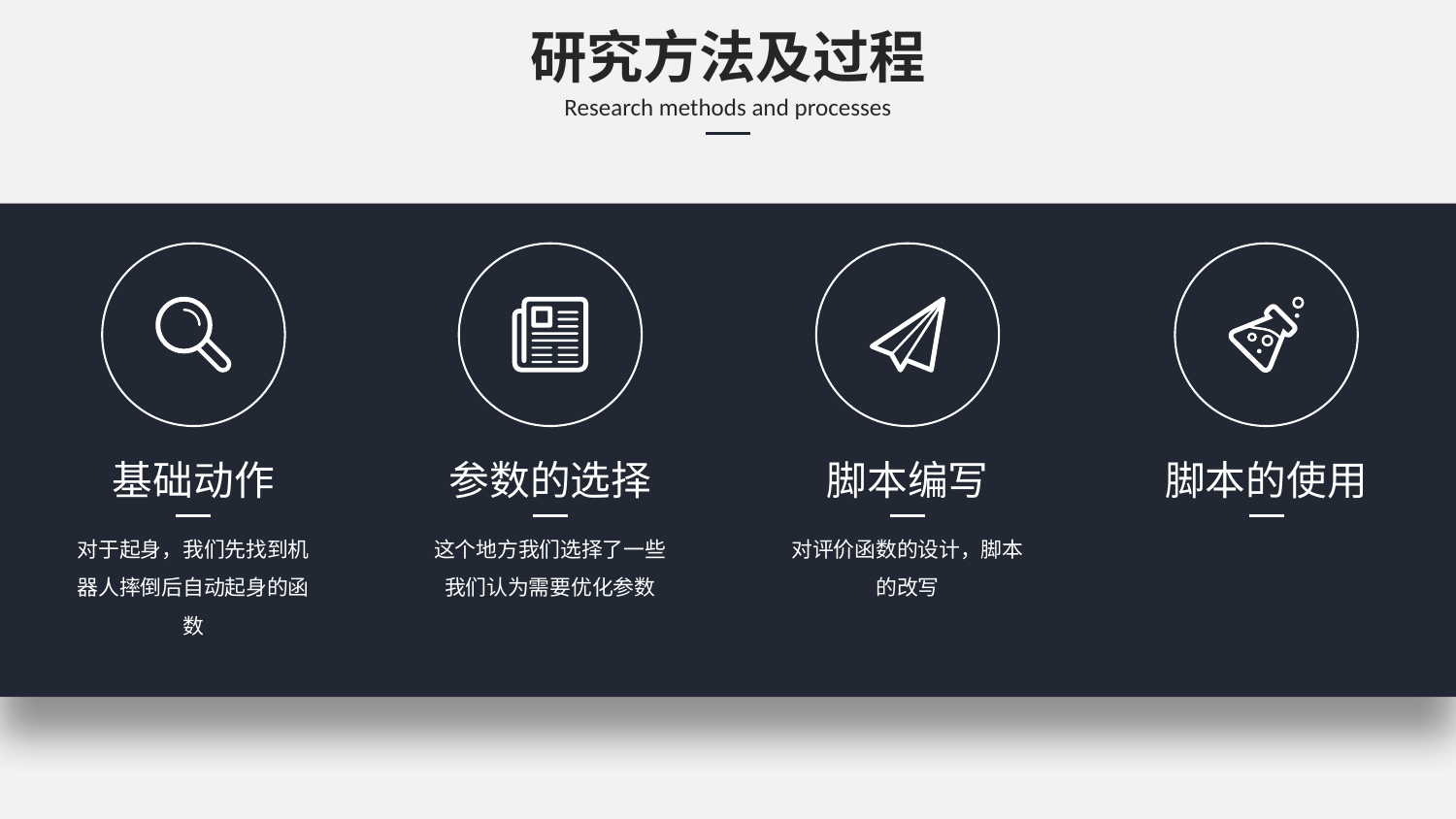

研究方法及过程
Research methods and processes

基础动作
参数的选择
脚本编写
脚本的使用
对于起身，我们先找到机器人摔倒后自动起身的函数
这个地方我们选择了一些我们认为需要优化参数
对评价函数的设计，脚本的改写